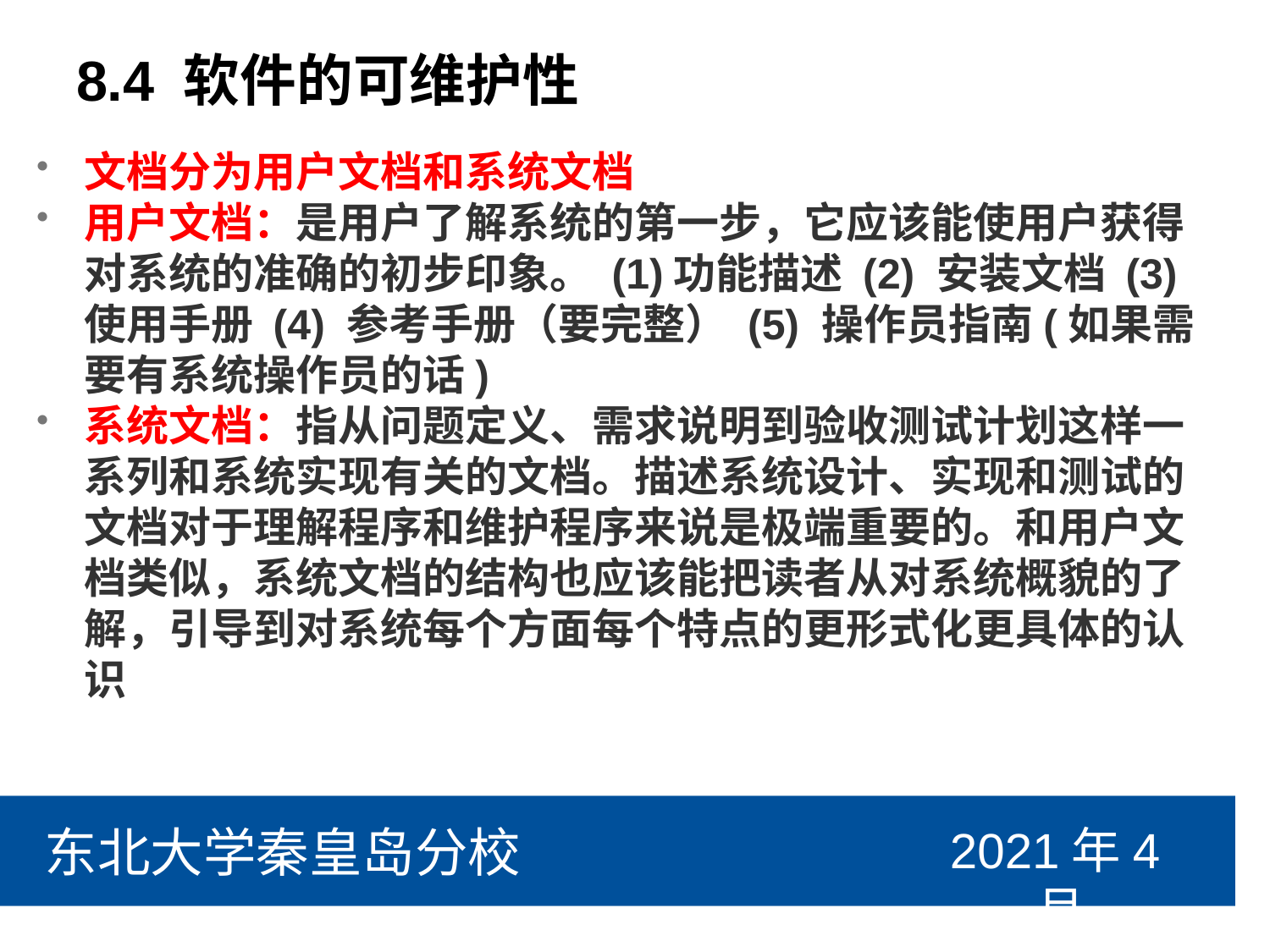

# 8.4 软件的可维护性
文档分为用户文档和系统文档
用户文档：是用户了解系统的第一步，它应该能使用户获得对系统的准确的初步印象。 (1)功能描述 (2) 安装文档 (3) 使用手册 (4) 参考手册（要完整） (5) 操作员指南(如果需要有系统操作员的话)
系统文档：指从问题定义、需求说明到验收测试计划这样一系列和系统实现有关的文档。描述系统设计、实现和测试的文档对于理解程序和维护程序来说是极端重要的。和用户文档类似，系统文档的结构也应该能把读者从对系统概貌的了解，引导到对系统每个方面每个特点的更形式化更具体的认识